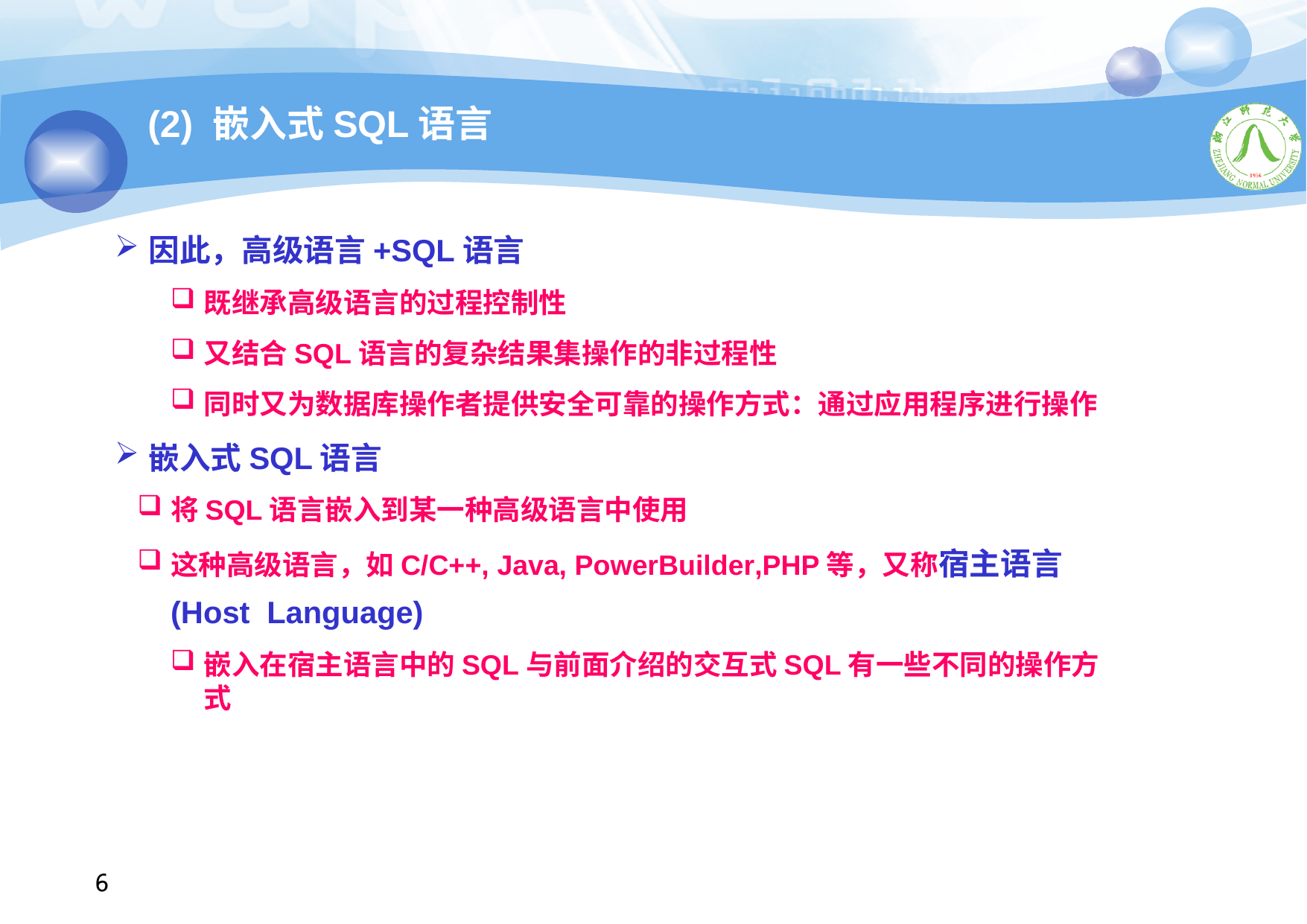

(2) 嵌入式SQL语言
因此，高级语言+SQL语言
既继承高级语言的过程控制性
又结合SQL语言的复杂结果集操作的非过程性
同时又为数据库操作者提供安全可靠的操作方式：通过应用程序进行操作
嵌入式SQL语言
将SQL语言嵌入到某一种高级语言中使用
这种高级语言，如C/C++, Java, PowerBuilder,PHP等，又称宿主语言(Host  Language)
嵌入在宿主语言中的SQL与前面介绍的交互式SQL有一些不同的操作方式
6